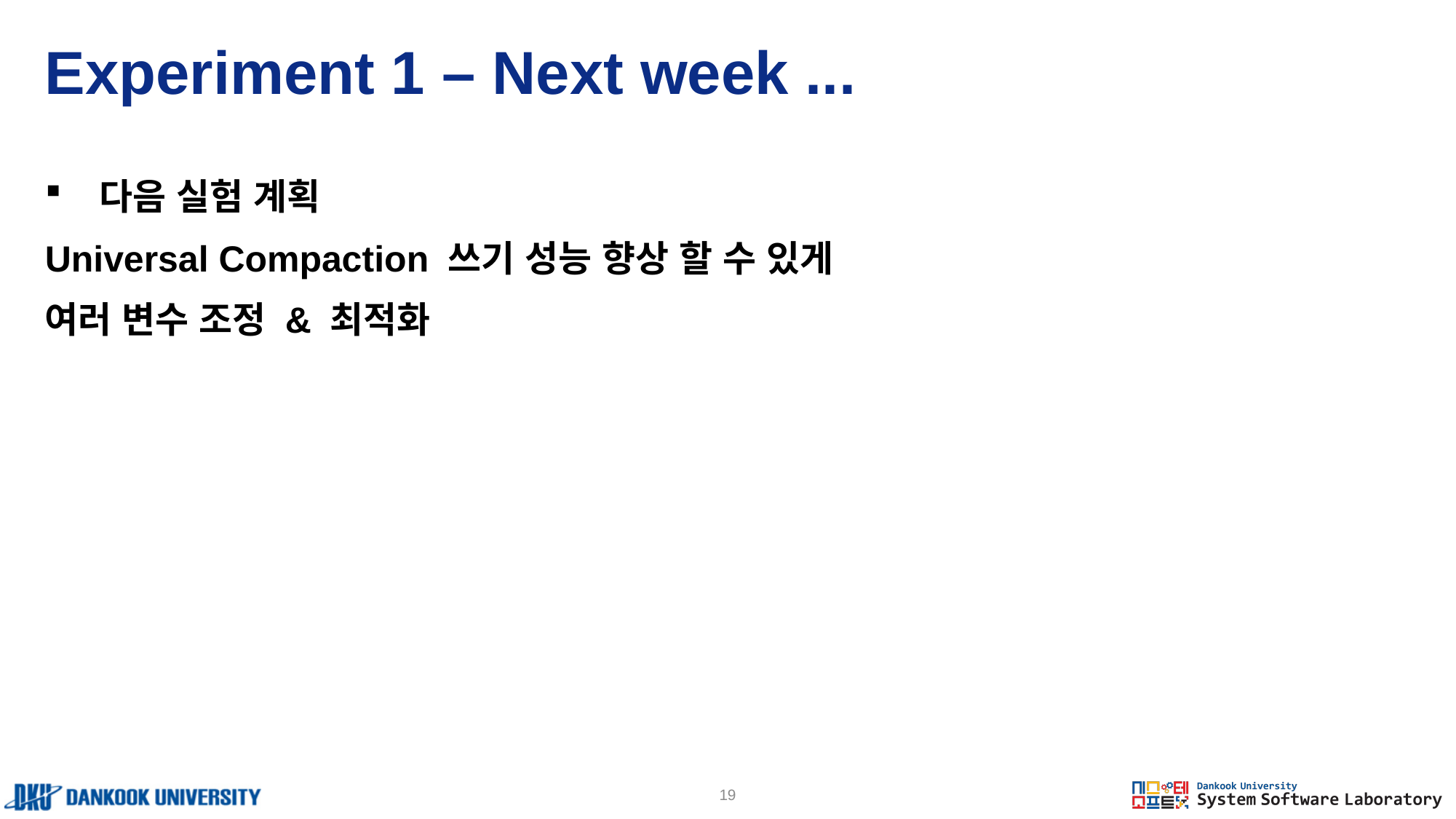

# Experiment 1 – Next week ...
다음 실험 계획
Universal Compaction 쓰기 성능 향상 할 수 있게
여러 변수 조정 & 최적화

19